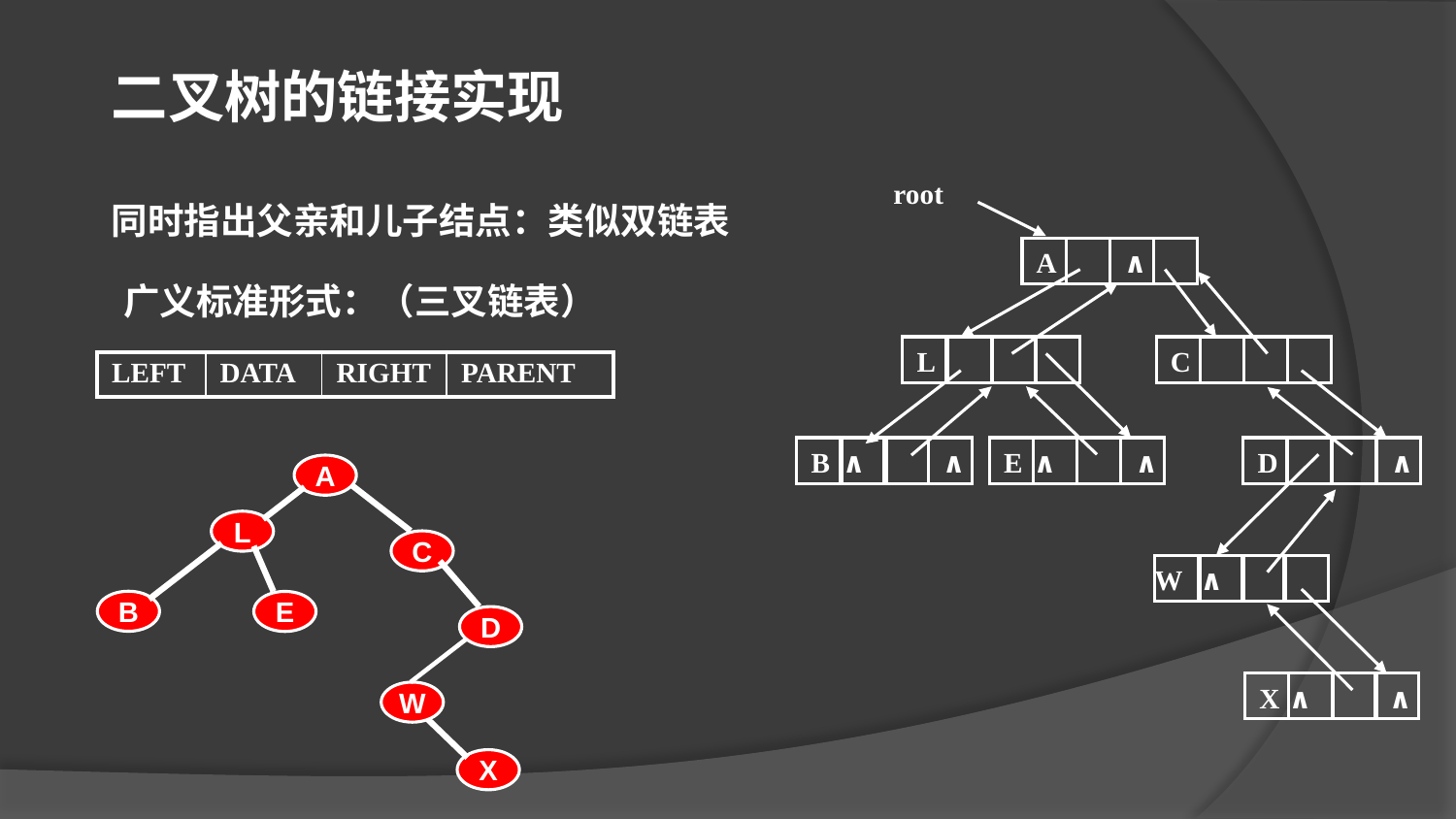

二叉树的链接实现
同时指出父亲和儿子结点：类似双链表
root

A

∧

L

C

B
∧

∧

E
∧

∧

D

∧

W
∧

X
∧

∧

广义标准形式：（三叉链表）

| LEFT | DATA | RIGHT | PARENT |
| --- | --- | --- | --- |
A

L
C

B
E
D

W

X